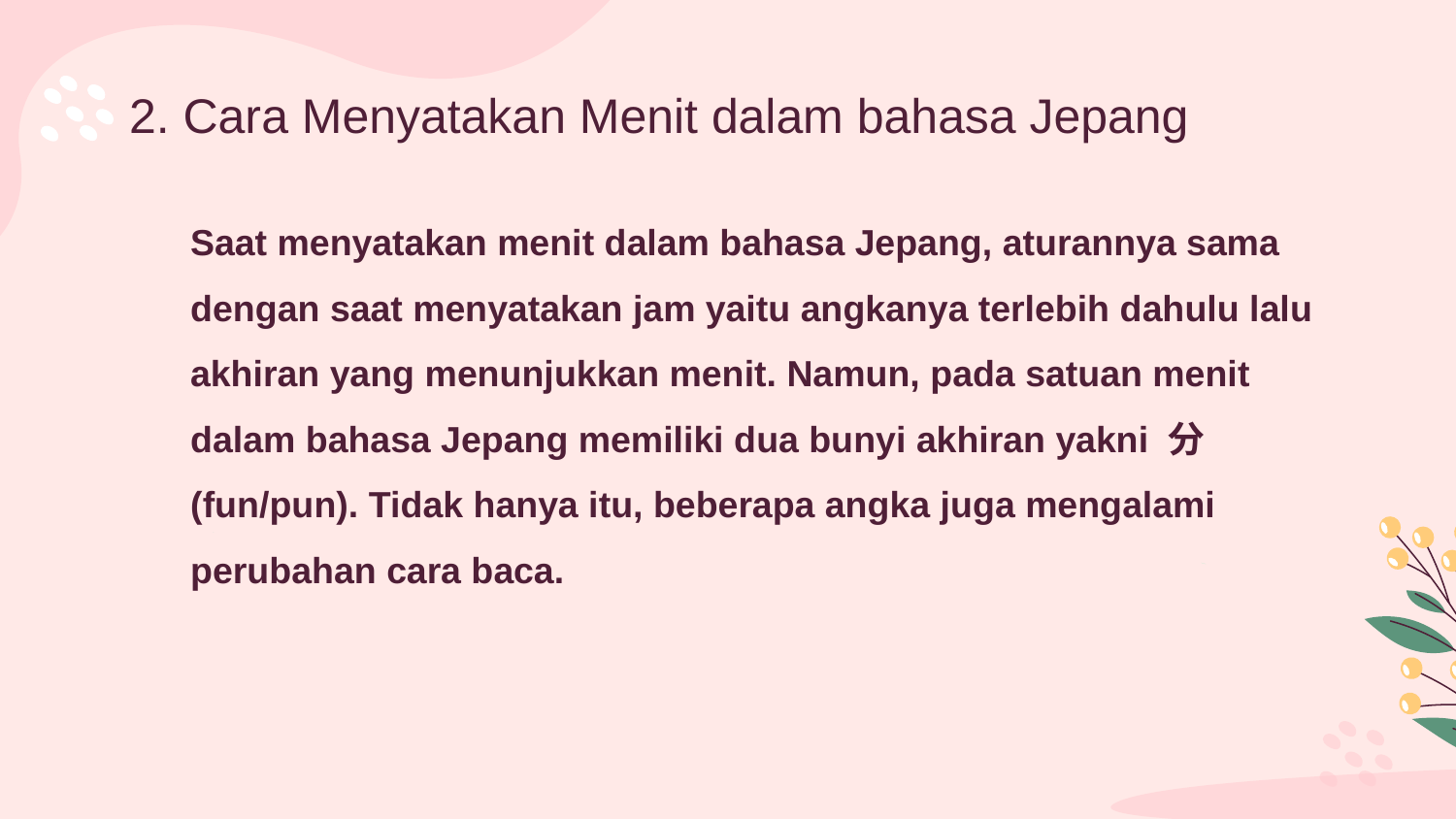

# 2. Cara Menyatakan Menit dalam bahasa Jepang
Saat menyatakan menit dalam bahasa Jepang, aturannya sama dengan saat menyatakan jam yaitu angkanya terlebih dahulu lalu akhiran yang menunjukkan menit. Namun, pada satuan menit dalam bahasa Jepang memiliki dua bunyi akhiran yakni 分 (fun/pun). Tidak hanya itu, beberapa angka juga mengalami perubahan cara baca.